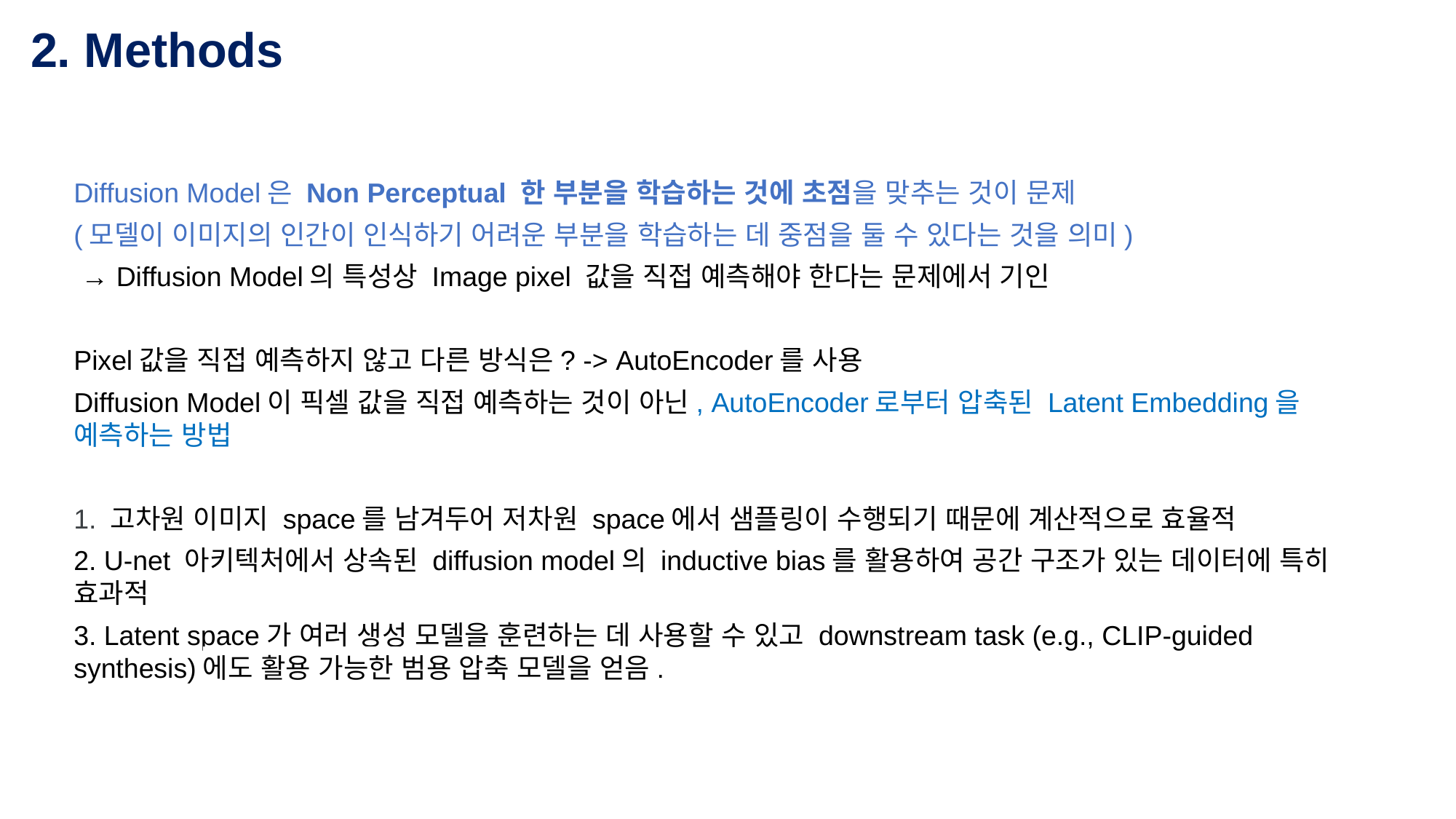

2. Methods
Diffusion Model은 Non Perceptual 한 부분을 학습하는 것에 초점을 맞추는 것이 문제
(모델이 이미지의 인간이 인식하기 어려운 부분을 학습하는 데 중점을 둘 수 있다는 것을 의미)
 → Diffusion Model의 특성상 Image pixel 값을 직접 예측해야 한다는 문제에서 기인

Pixel값을 직접 예측하지 않고 다른 방식은? -> AutoEncoder를 사용
Diffusion Model이 픽셀 값을 직접 예측하는 것이 아닌, AutoEncoder로부터 압축된 Latent Embedding을 예측하는 방법

 고차원 이미지 space를 남겨두어 저차원 space에서 샘플링이 수행되기 때문에 계산적으로 효율적
 U-net 아키텍처에서 상속된 diffusion model의 inductive bias를 활용하여 공간 구조가 있는 데이터에 특히 효과적
 Latent space가 여러 생성 모델을 훈련하는 데 사용할 수 있고 downstream task (e.g., CLIP-guided synthesis)에도 활용 가능한 범용 압축 모델을 얻음.